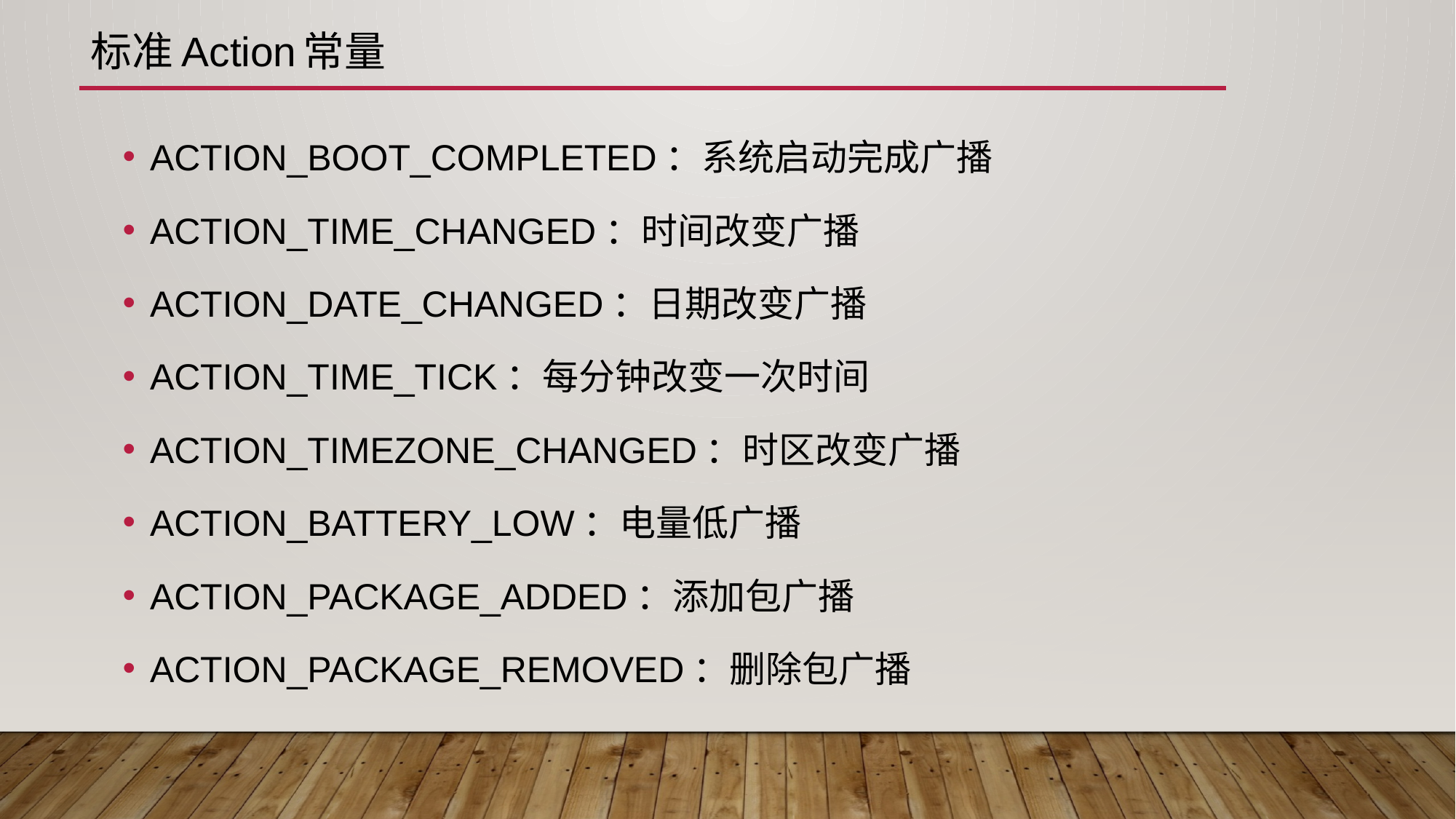

# 标准Action常量
ACTION_BOOT_COMPLETED：系统启动完成广播
ACTION_TIME_CHANGED：时间改变广播
ACTION_DATE_CHANGED：日期改变广播
ACTION_TIME_TICK：每分钟改变一次时间
ACTION_TIMEZONE_CHANGED：时区改变广播
ACTION_BATTERY_LOW：电量低广播
ACTION_PACKAGE_ADDED：添加包广播
ACTION_PACKAGE_REMOVED：删除包广播